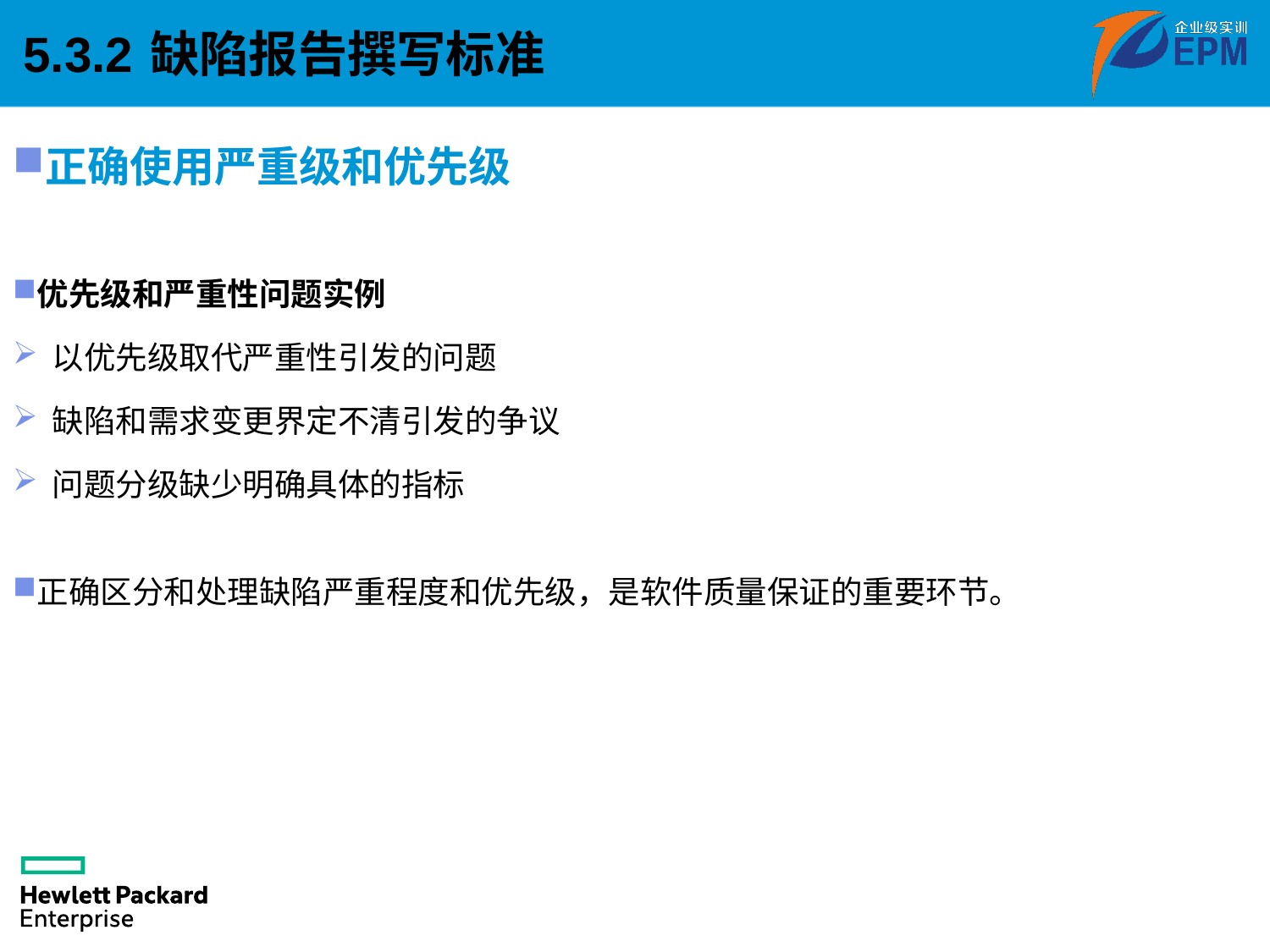

# 5.3.2	缺陷报告撰写标准
正确使用严重级和优先级
优先级和严重性问题实例
以优先级取代严重性引发的问题
缺陷和需求变更界定不清引发的争议
问题分级缺少明确具体的指标

正确区分和处理缺陷严重程度和优先级，是软件质量保证的重要环节。